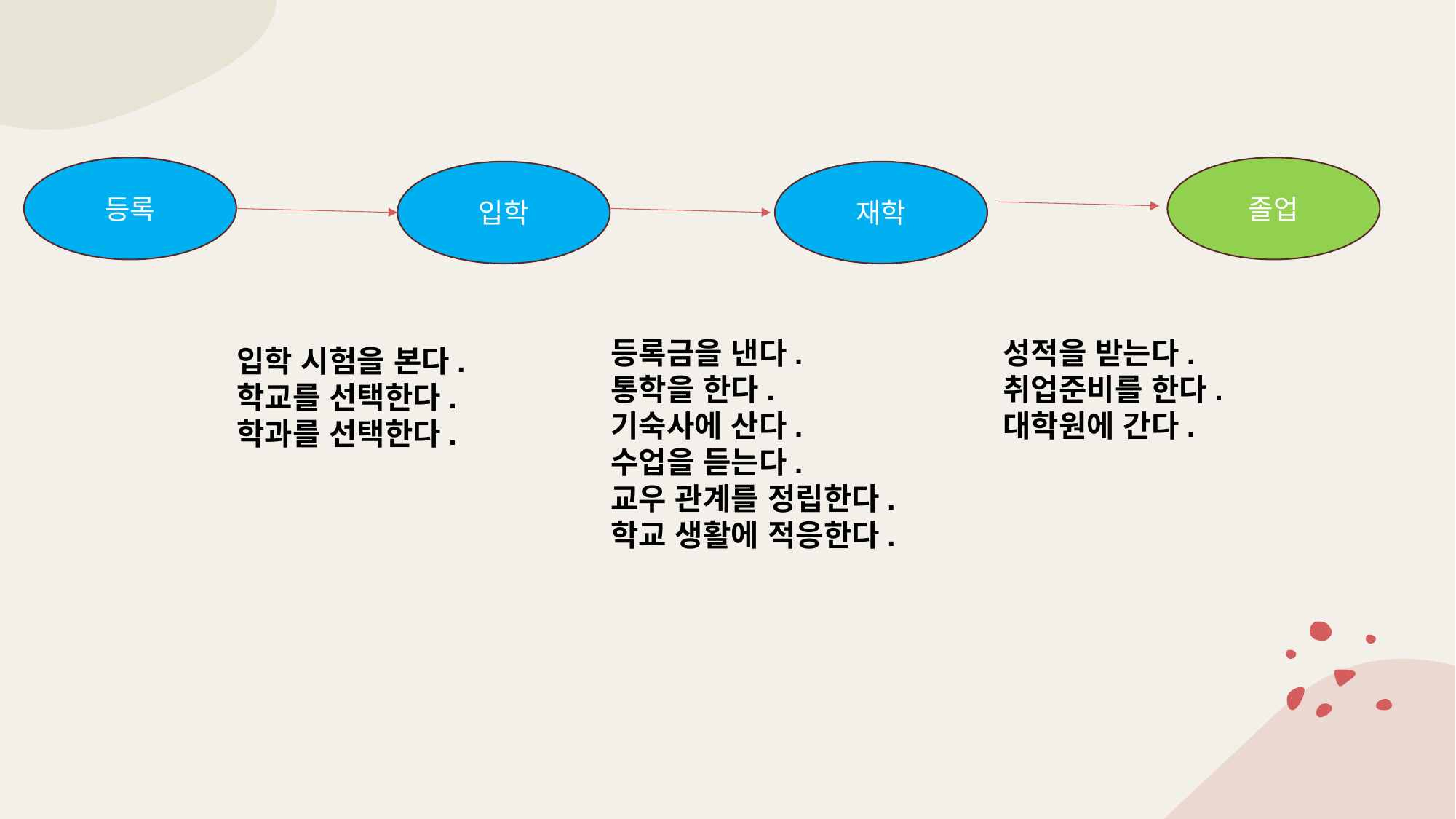

등록
졸업
재학
입학
등록금을 낸다.
통학을 한다.
기숙사에 산다.
수업을 듣는다.
교우 관계를 정립한다.
학교 생활에 적응한다.
성적을 받는다.
취업준비를 한다.
대학원에 간다.
입학 시험을 본다.
학교를 선택한다.
학과를 선택한다.